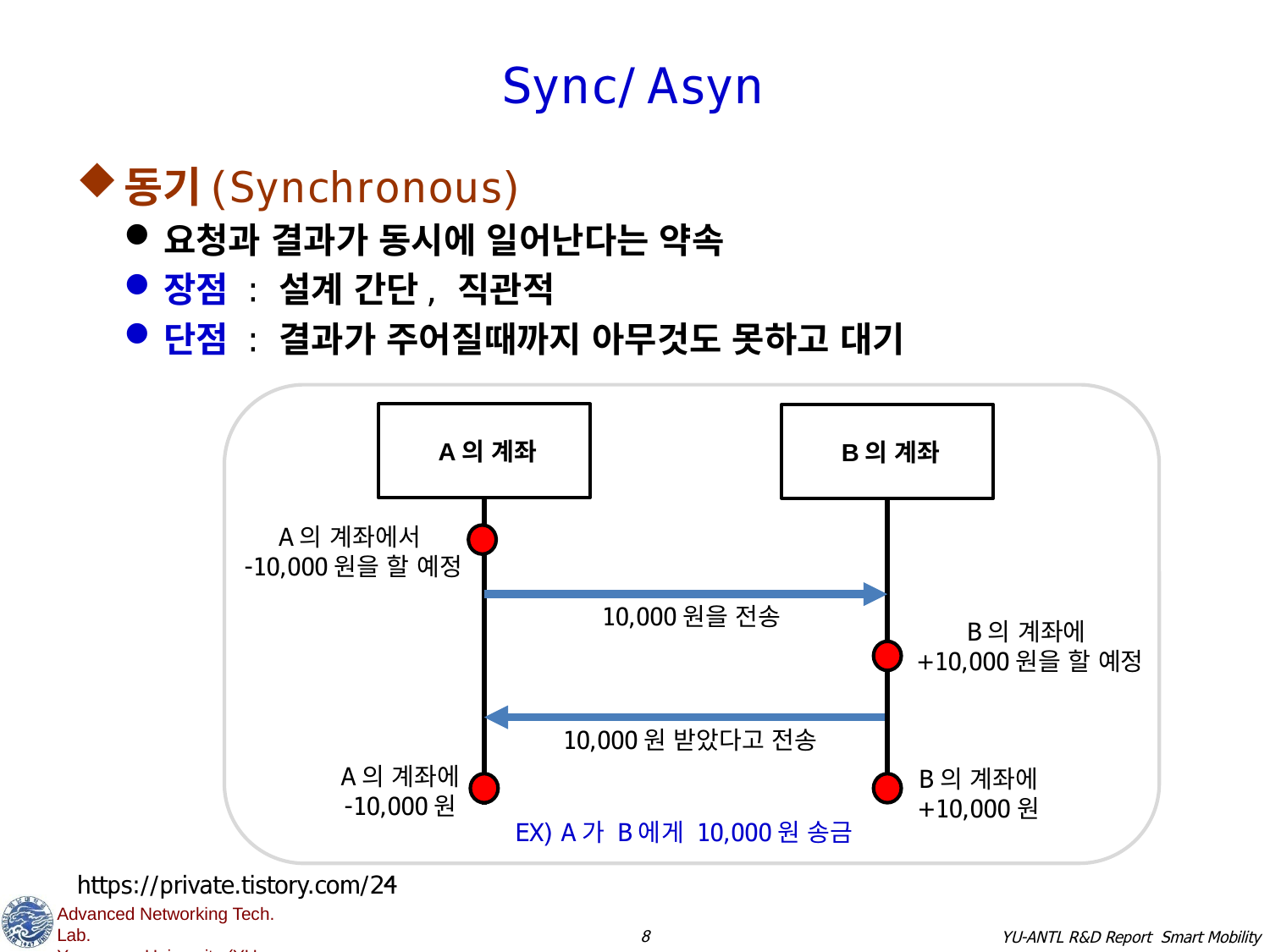

# Sync/Asyn
동기(Synchronous)
요청과 결과가 동시에 일어난다는 약속
장점 : 설계 간단, 직관적
단점 : 결과가 주어질때까지 아무것도 못하고 대기

 A의 계좌
 B의 계좌
A의 계좌에서
-10,000원을 할 예정

10,000원을 전송
B의 계좌에
+10,000원을 할 예정

10,000원 받았다고 전송
A의 계좌에
-10,000원
B의 계좌에
+10,000원

EX) A가 B에게 10,000원 송금
https://private.tistory.com/24